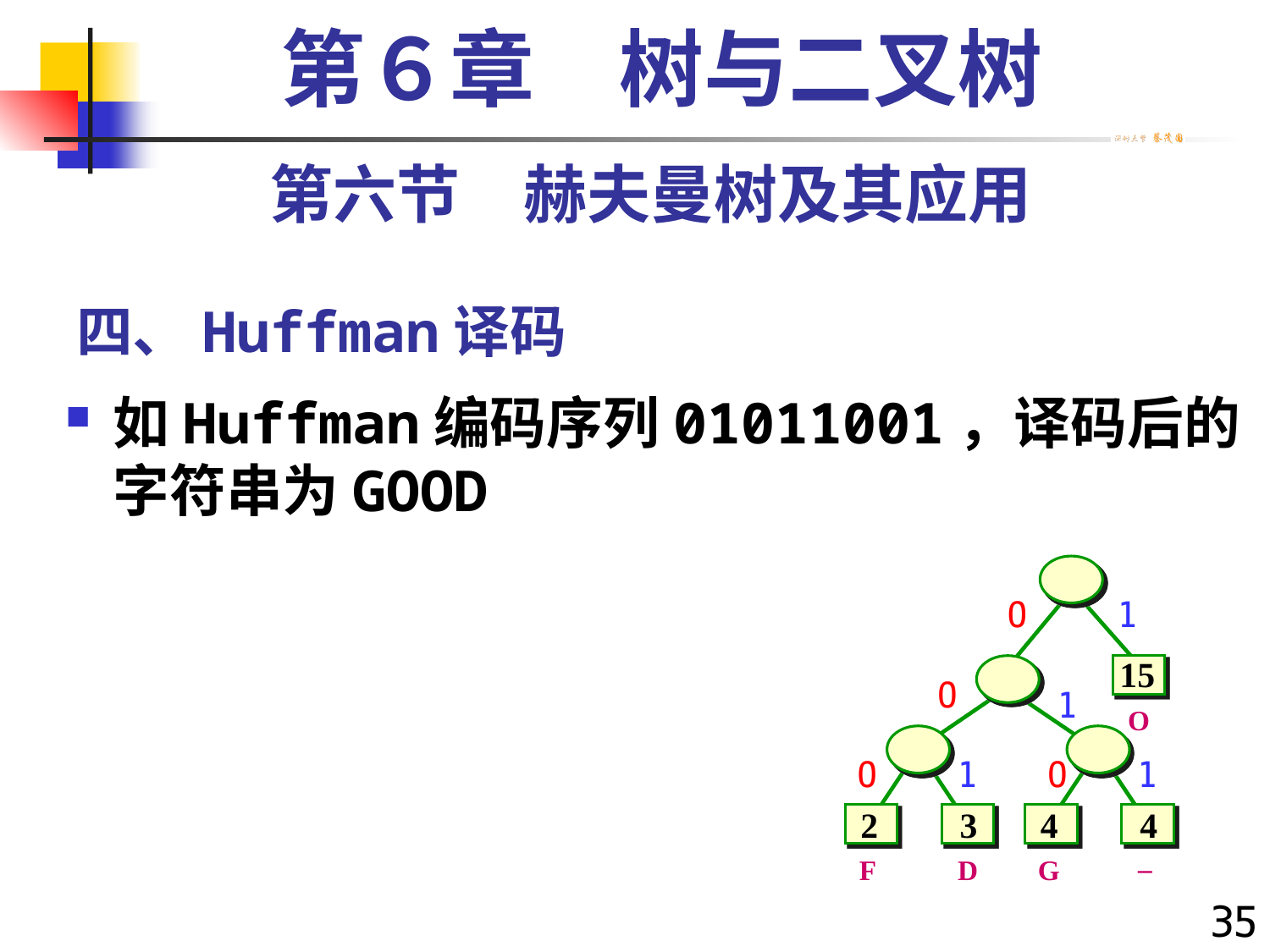

第６章　树与二叉树
第六节　赫夫曼树及其应用
# 四、Huffman译码
如Huffman编码序列01011001，译码后的字符串为GOOD

15

2
3
4
4

0
1
0
1
0
1
0
1
O
_
F
D
G
35